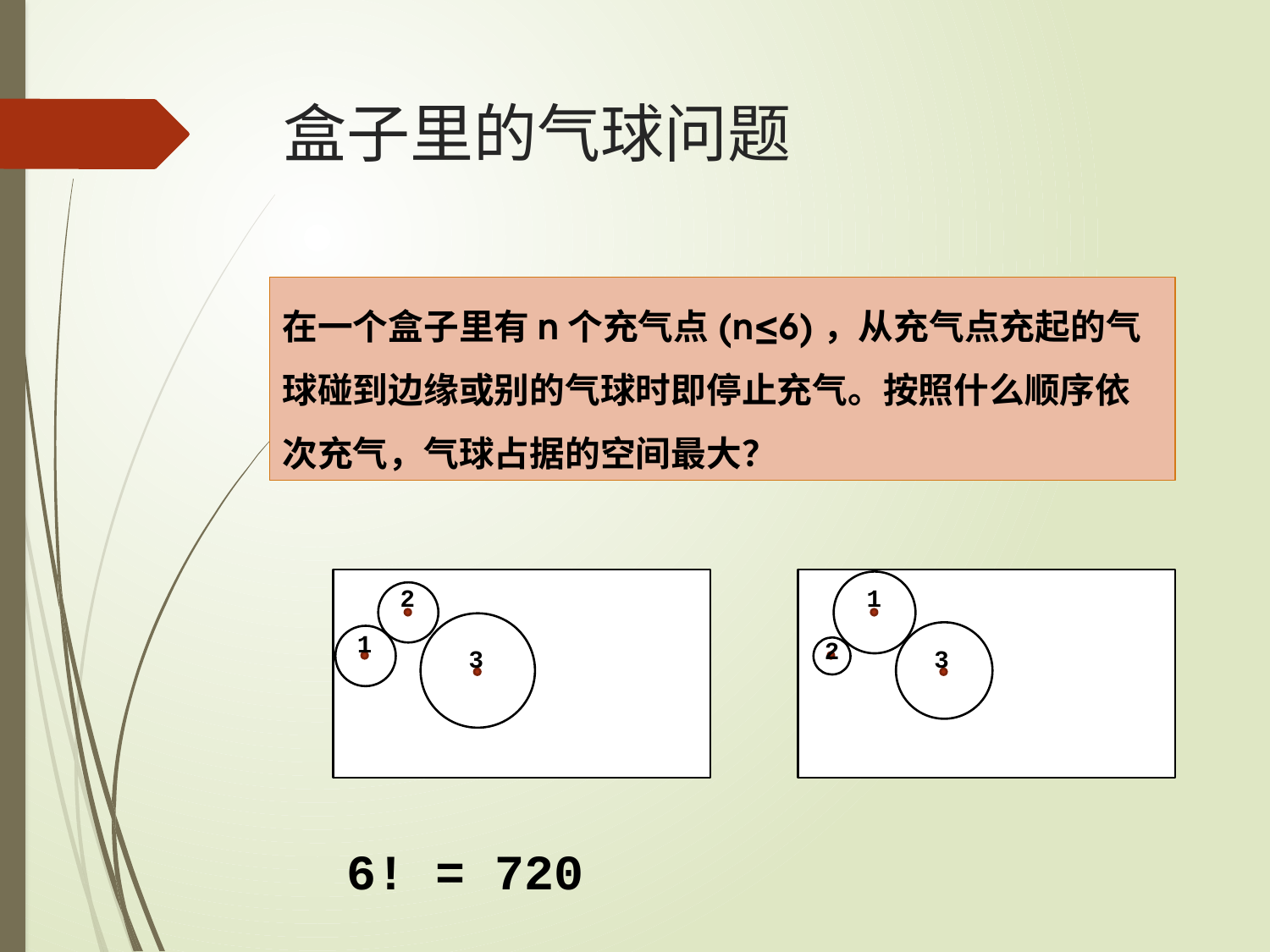

盒子里的气球问题
在一个盒子里有n个充气点(n≤6)，从充气点充起的气球碰到边缘或别的气球时即停止充气。按照什么顺序依次充气，气球占据的空间最大？

1
2
1
2
3
3
6! = 720